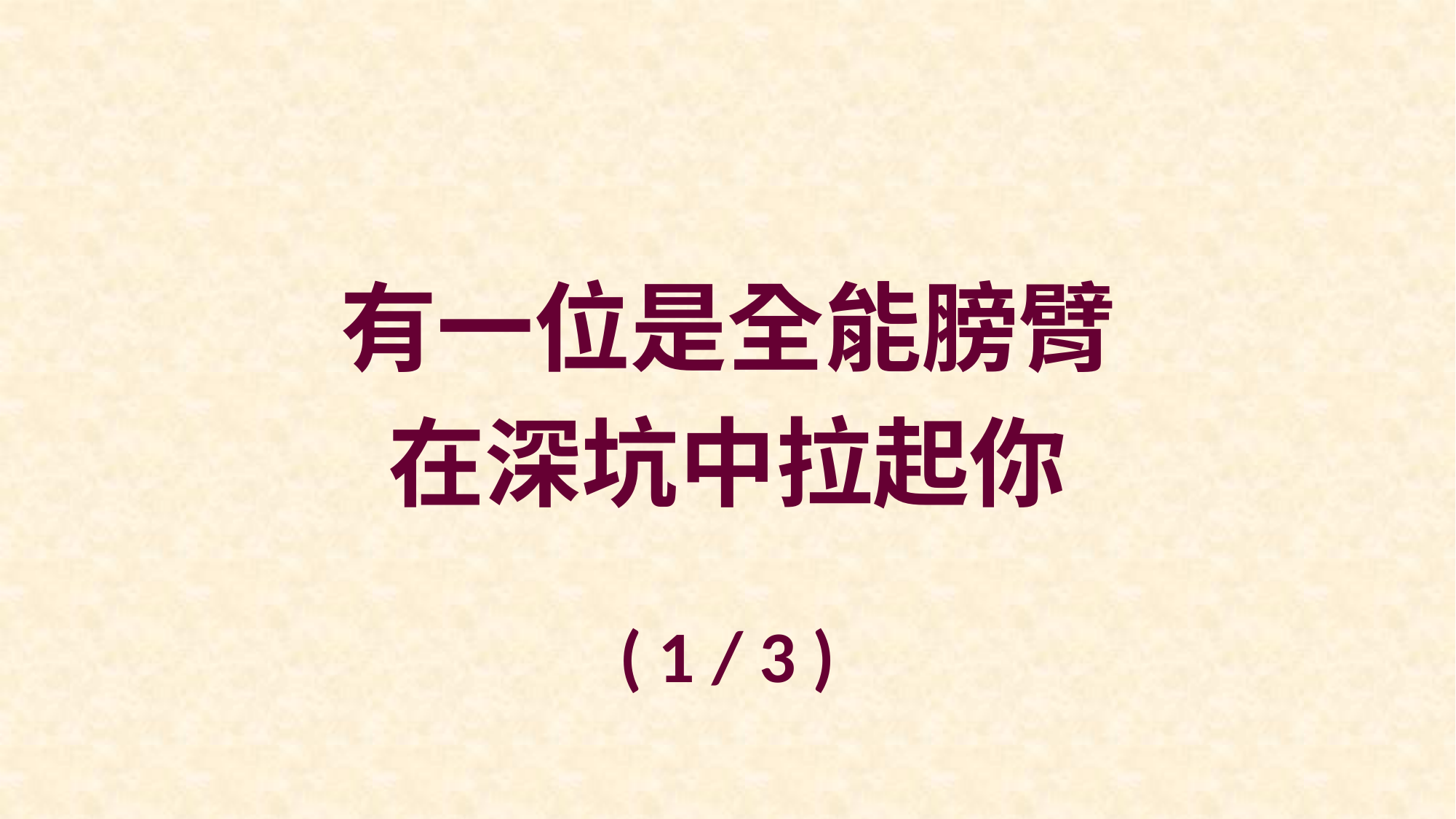

有一位是全能膀臂
在深坑中拉起你
( 1 / 3 )